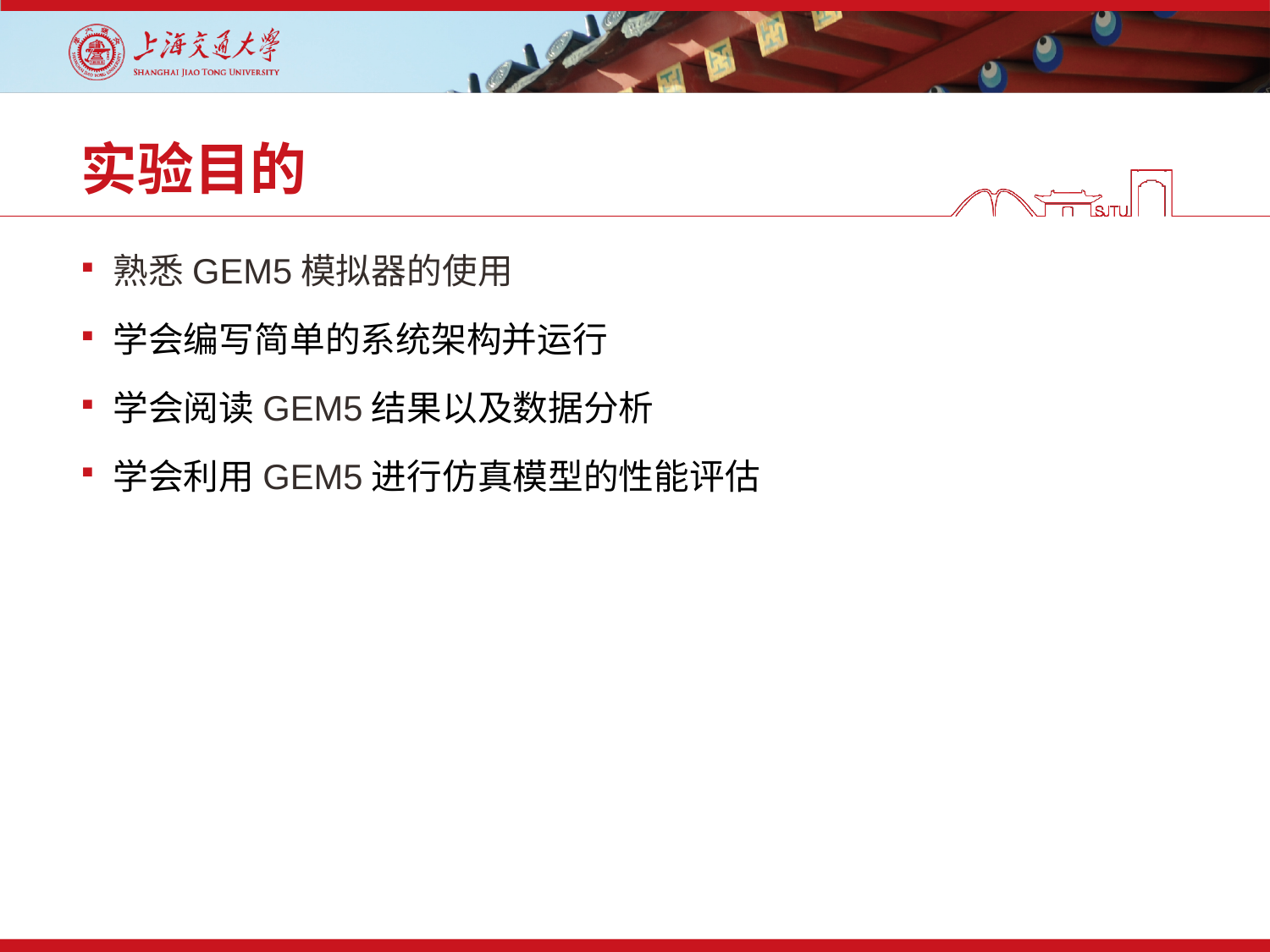

# 实验目的
熟悉GEM5模拟器的使用
学会编写简单的系统架构并运行
学会阅读GEM5结果以及数据分析
学会利用GEM5进行仿真模型的性能评估